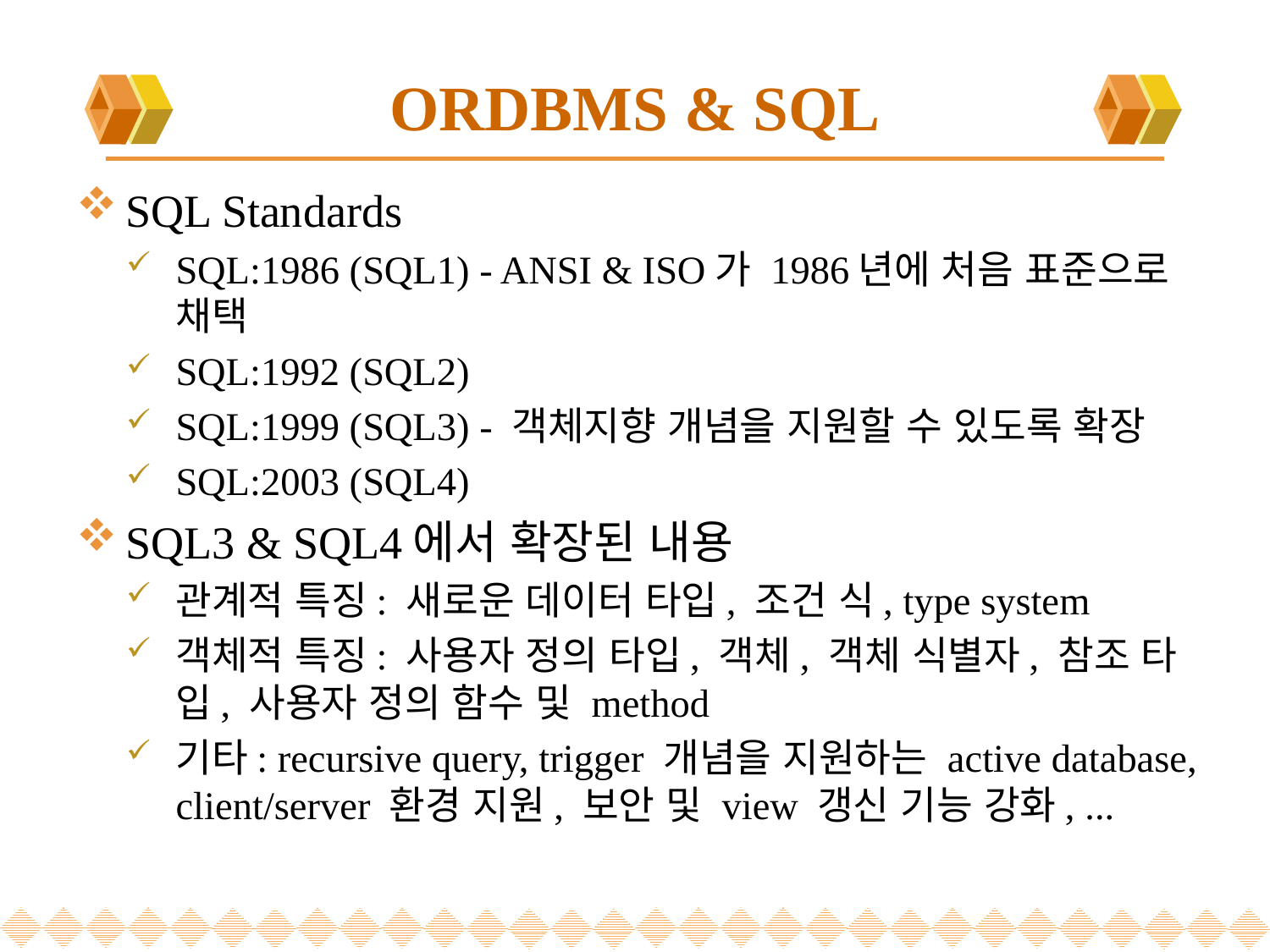

# ORDBMS & SQL
SQL Standards
SQL:1986 (SQL1) - ANSI & ISO가 1986년에 처음 표준으로 채택
SQL:1992 (SQL2)
SQL:1999 (SQL3) - 객체지향 개념을 지원할 수 있도록 확장
SQL:2003 (SQL4)
SQL3 & SQL4에서 확장된 내용
관계적 특징: 새로운 데이터 타입, 조건 식, type system
객체적 특징: 사용자 정의 타입, 객체, 객체 식별자, 참조 타입, 사용자 정의 함수 및 method
기타: recursive query, trigger 개념을 지원하는 active database, client/server 환경 지원, 보안 및 view 갱신 기능 강화, ...